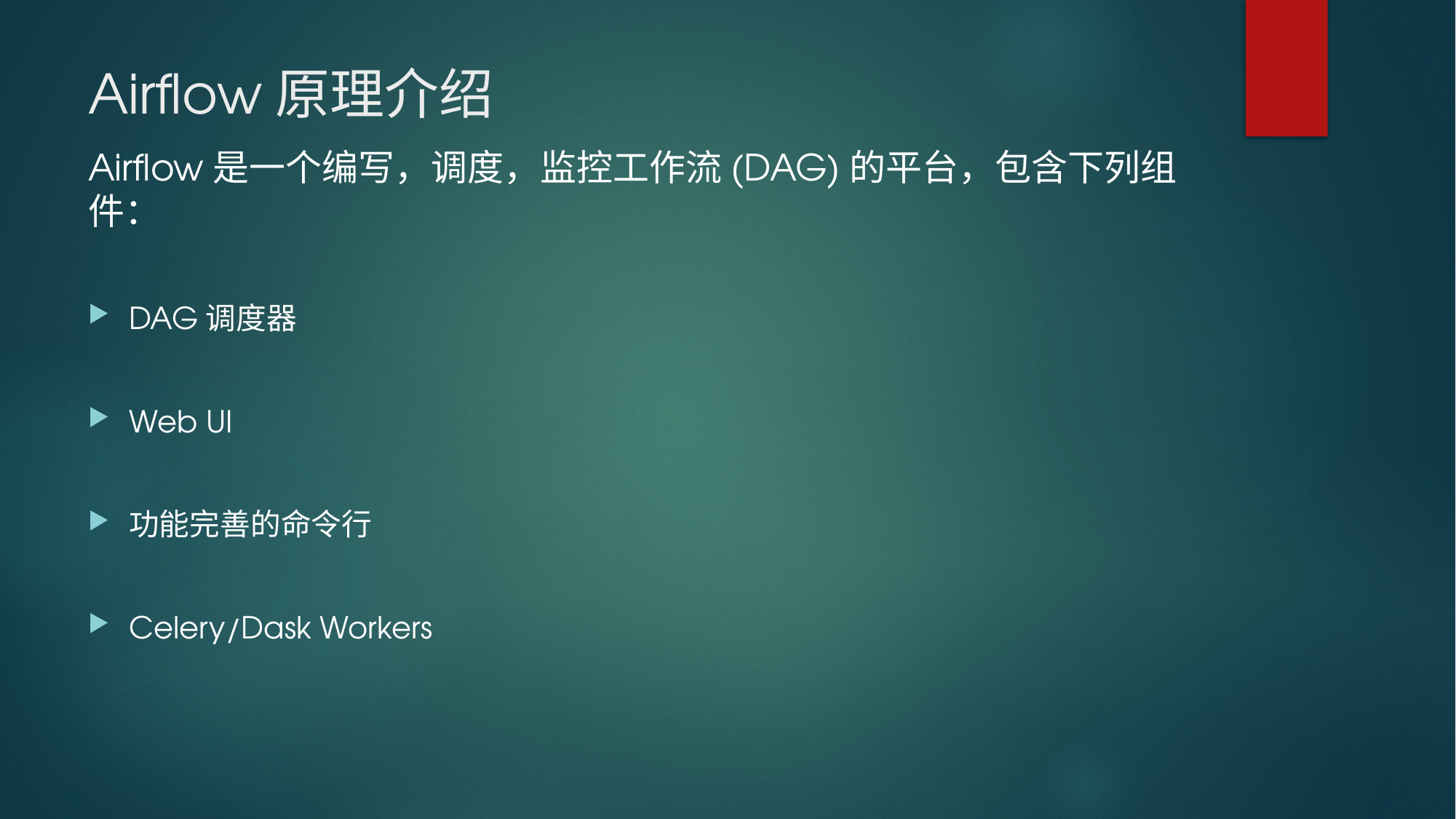

# Airflow原理介绍
Airflow是一个编写，调度，监控工作流(DAG)的平台，包含下列组件：

DAG调度器

Web UI

功能完善的命令行

Celery/Dask Workers